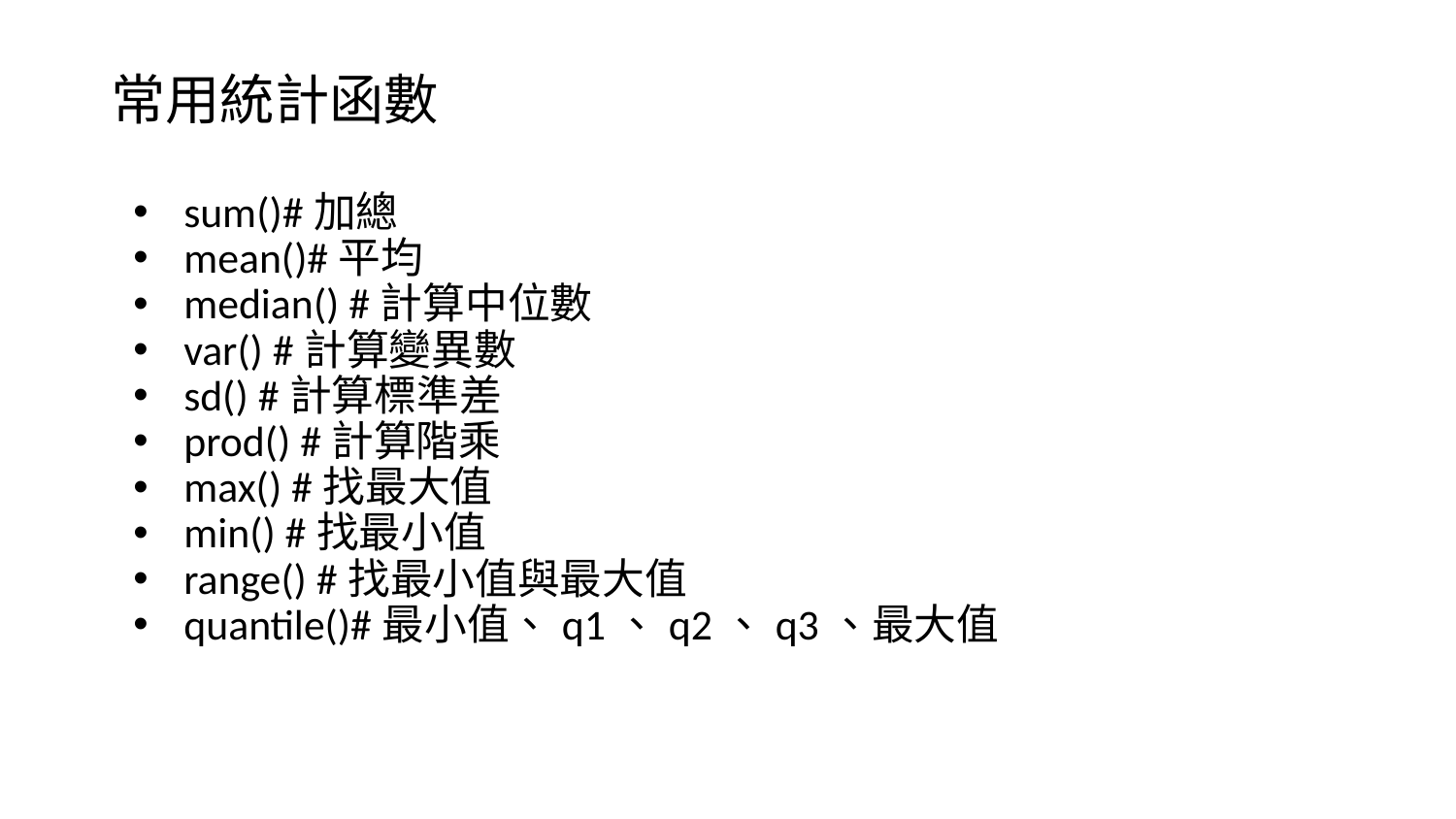

# 常用統計函數
sum()#加總
mean()#平均
median() #計算中位數
var() #計算變異數
sd() #計算標準差
prod() #計算階乘
max() #找最大值
min() #找最小值
range() #找最小值與最大值
quantile()#最小值、q1、q2、q3、最大值